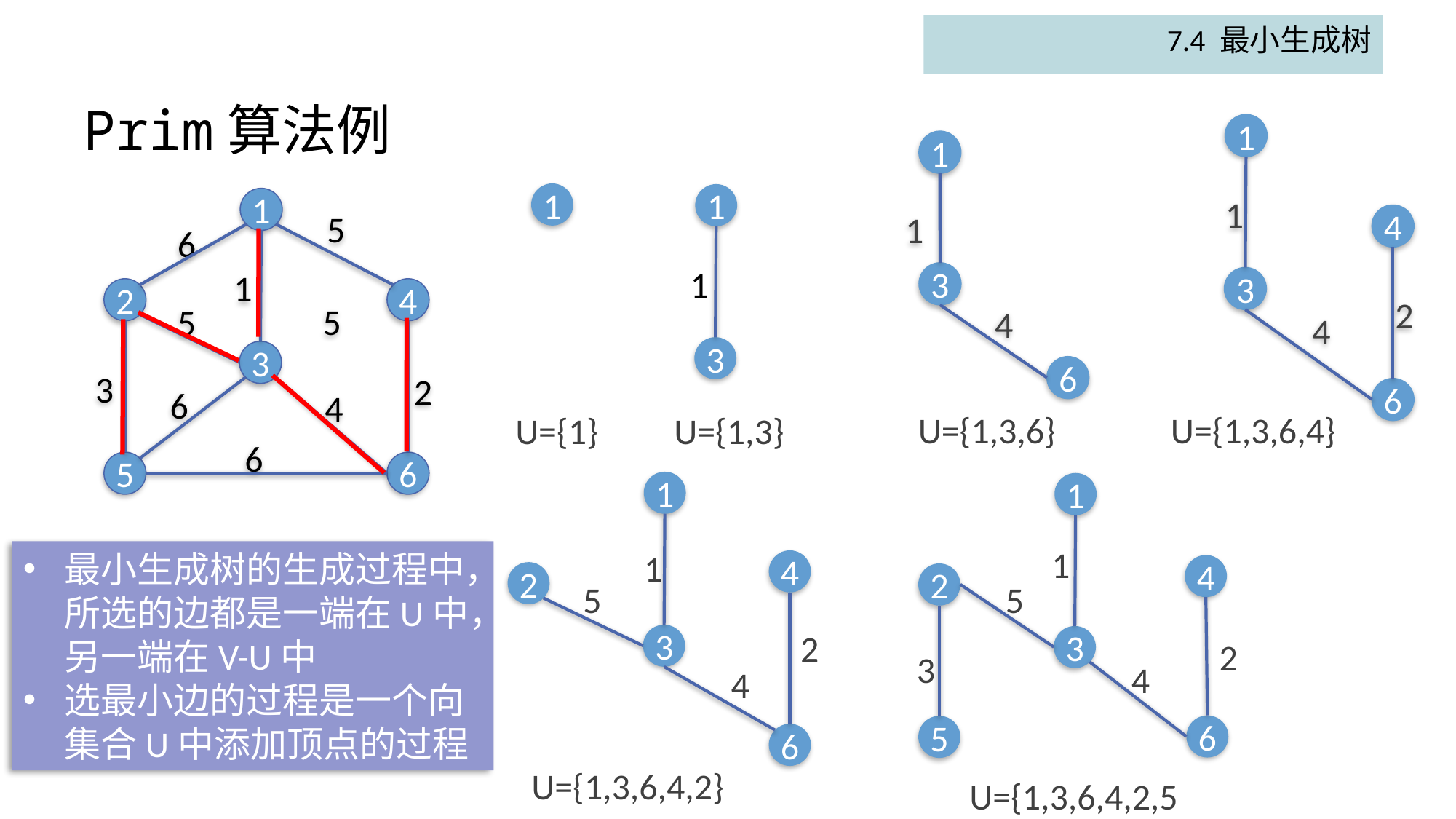

7.4 最小生成树
# Prim算法例
1
1
4
3
2
4
6
1
1
3
4
6
1
1
1
3
1
5
6
1
2
4
5
5
3
3
2
6
4
6
5
6

U={1,3,6}
U={1,3,6,4}
U={1}
U={1,3}
1
1
4
2
5
2
3
4
6
1
1
4
2
5
3
2
3
4
6
5
最小生成树的生成过程中，所选的边都是一端在U中，另一端在V-U中
选最小边的过程是一个向集合U中添加顶点的过程
U={1,3,6,4,2}
U={1,3,6,4,2,5}